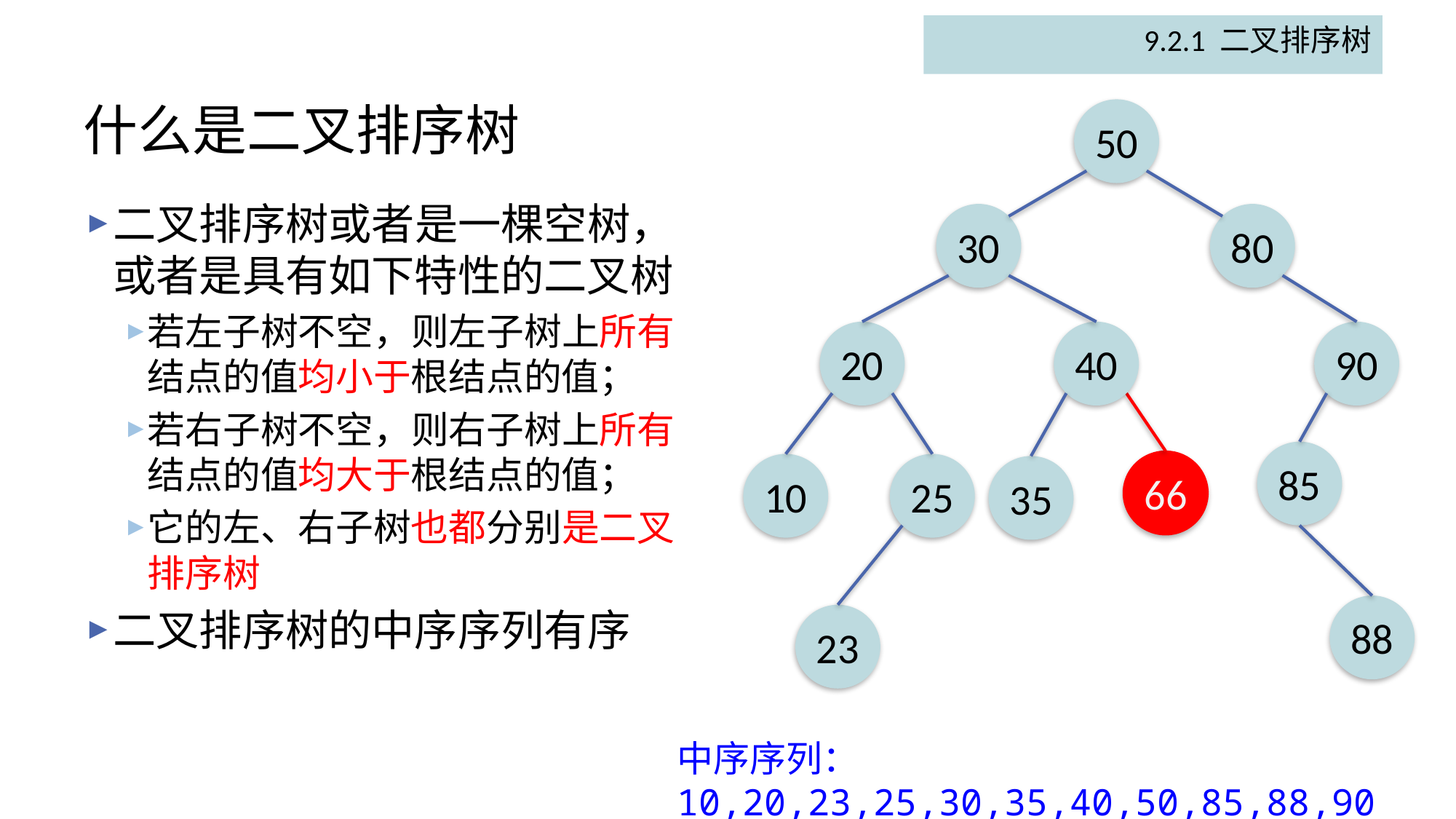

9.2.1 二叉排序树
# 什么是二叉排序树
50
30
80
20
40
90
85
10
25
35
88
23
二叉排序树或者是一棵空树，或者是具有如下特性的二叉树
若左子树不空，则左子树上所有结点的值均小于根结点的值；
若右子树不空，则右子树上所有结点的值均大于根结点的值；
它的左、右子树也都分别是二叉排序树
二叉排序树的中序序列有序
66
中序序列：10,20,23,25,30,35,40,50,85,88,90